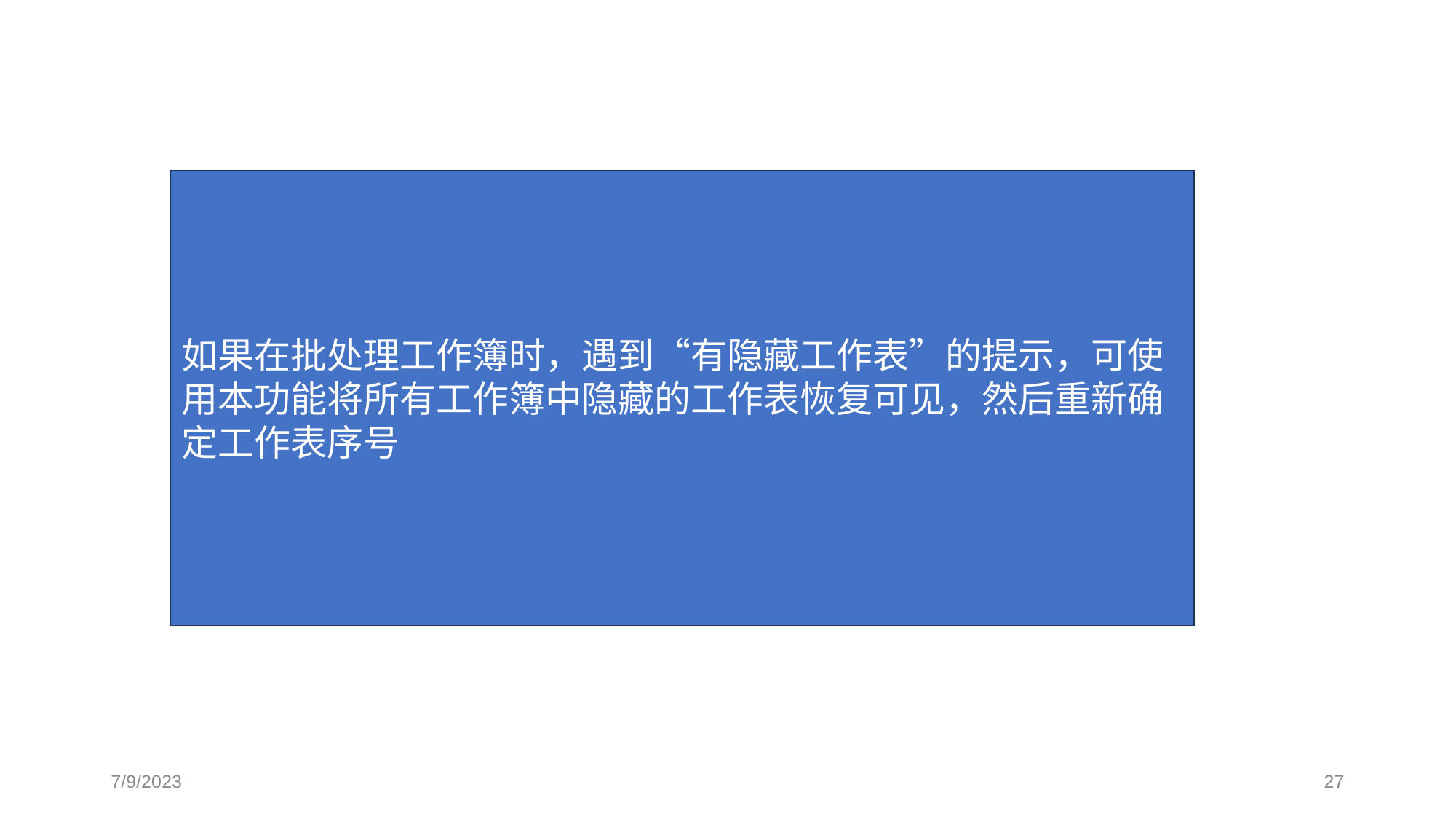

如果在批处理工作簿时，遇到“有隐藏工作表”的提示，可使用本功能将所有工作簿中隐藏的工作表恢复可见，然后重新确定工作表序号
7/9/2023

27